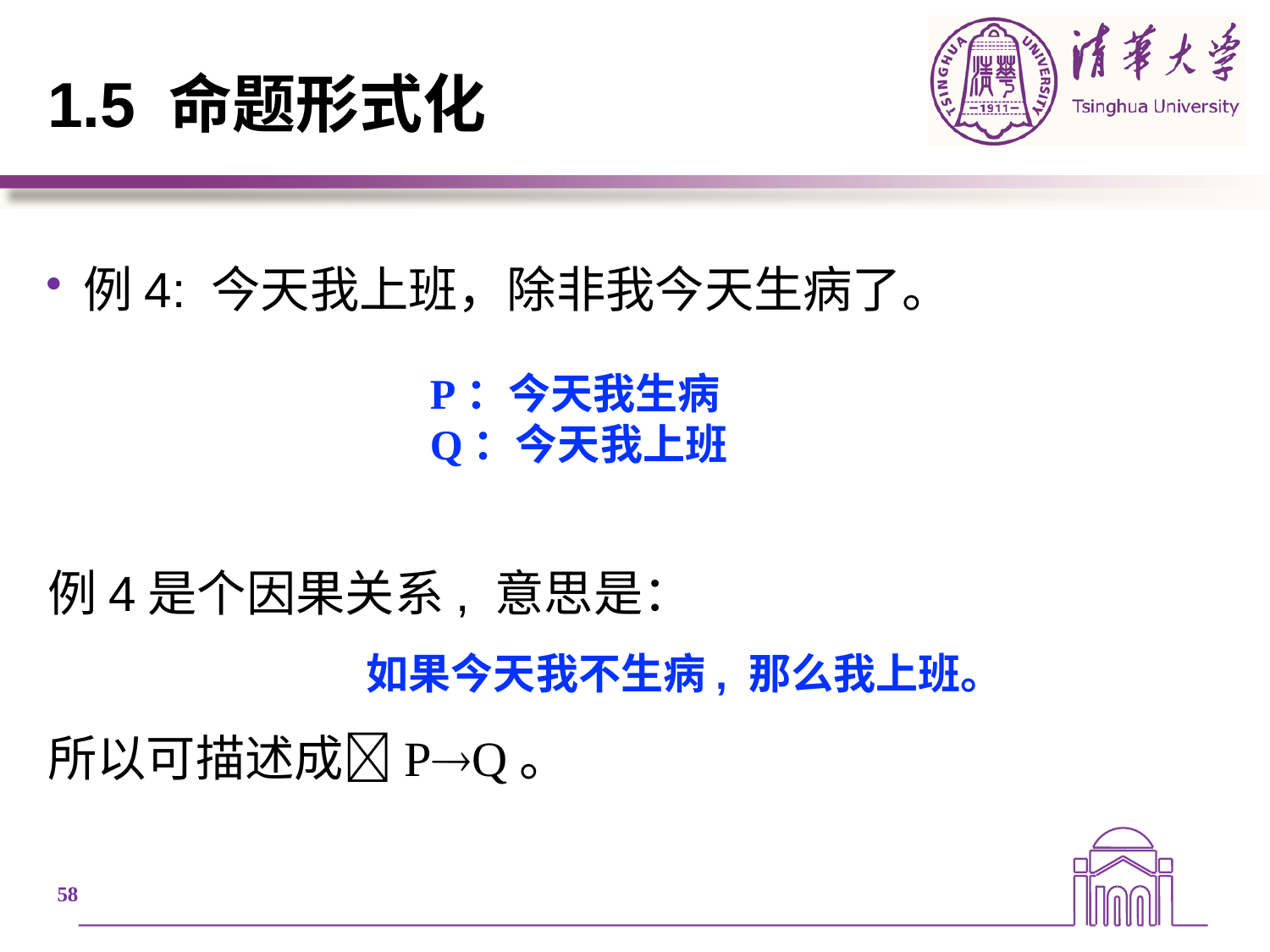

# 1.5 命题形式化
例4: 今天我上班，除非我今天生病了。

例4是个因果关系, 意思是：
			  如果今天我不生病, 那么我上班。
所以可描述成¬P→Q。

P：今天我生病
Q：今天我上班